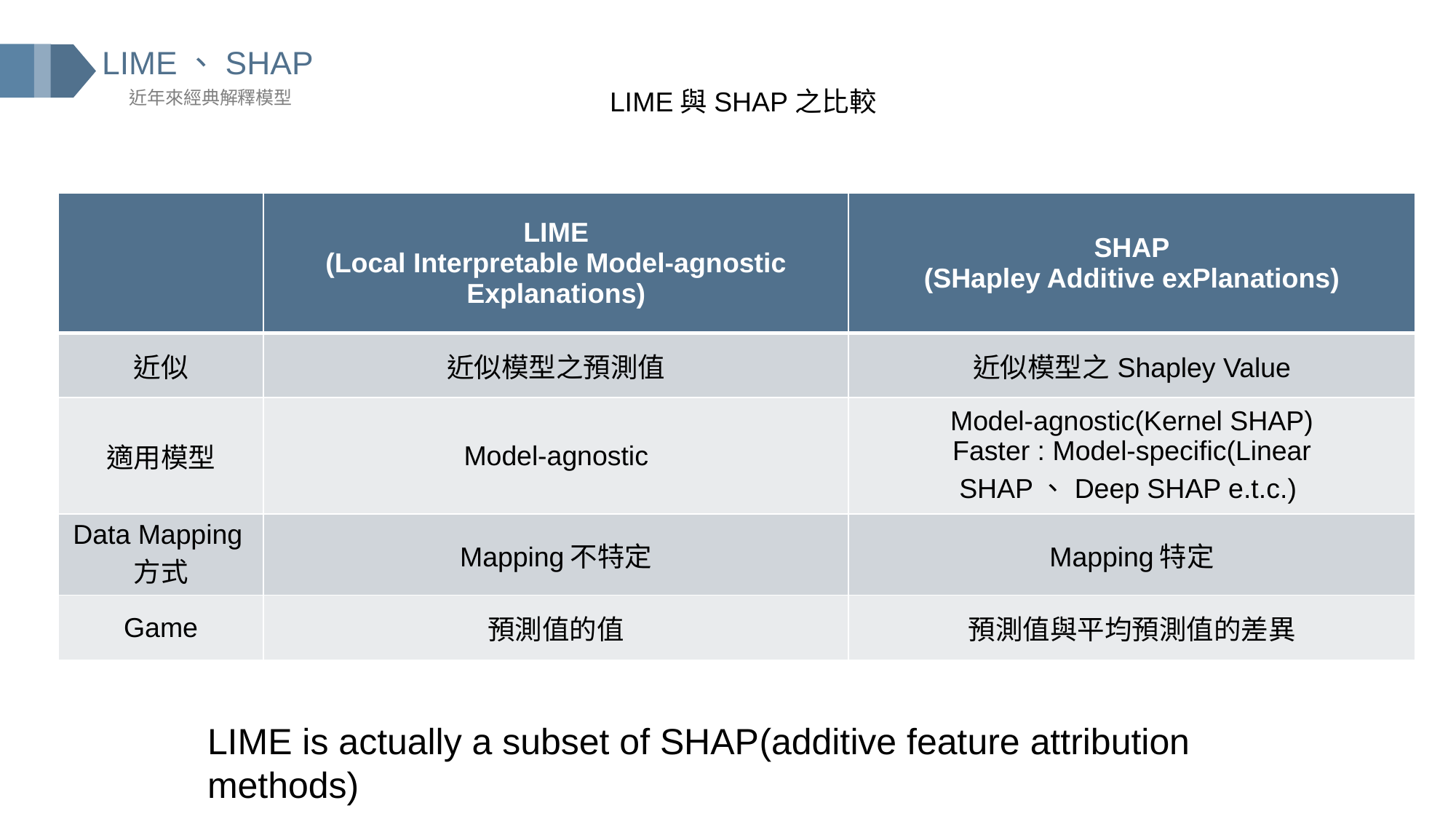

LIME與SHAP之比較
|  | LIME (Local Interpretable Model-agnostic Explanations) | SHAP (SHapley Additive exPlanations) |
| --- | --- | --- |
| 近似 | 近似模型之預測值 | 近似模型之Shapley Value |
| 適用模型 | Model-agnostic | Model-agnostic(Kernel SHAP) Faster : Model-specific(Linear SHAP、Deep SHAP e.t.c.) |
| Data Mapping方式 | Mapping不特定 | Mapping特定 |
| Game | 預測值的值 | 預測值與平均預測值的差異 |
LIME is actually a subset of SHAP(additive feature attribution methods)